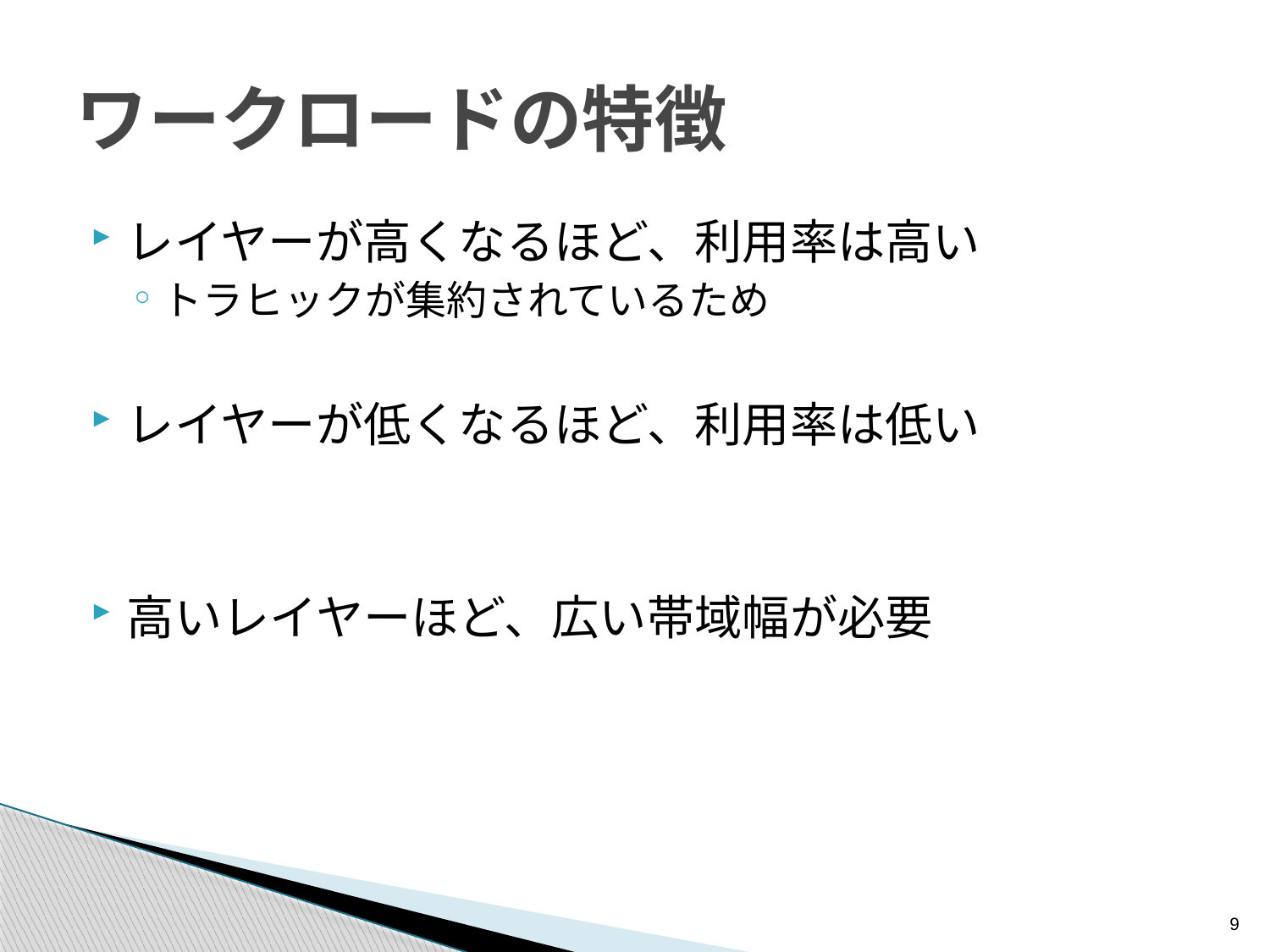

# ワークロードの特徴
レイヤーが高くなるほど、利用率は高い
トラヒックが集約されているため

レイヤーが低くなるほど、利用率は低い

高いレイヤーほど、広い帯域幅が必要
9